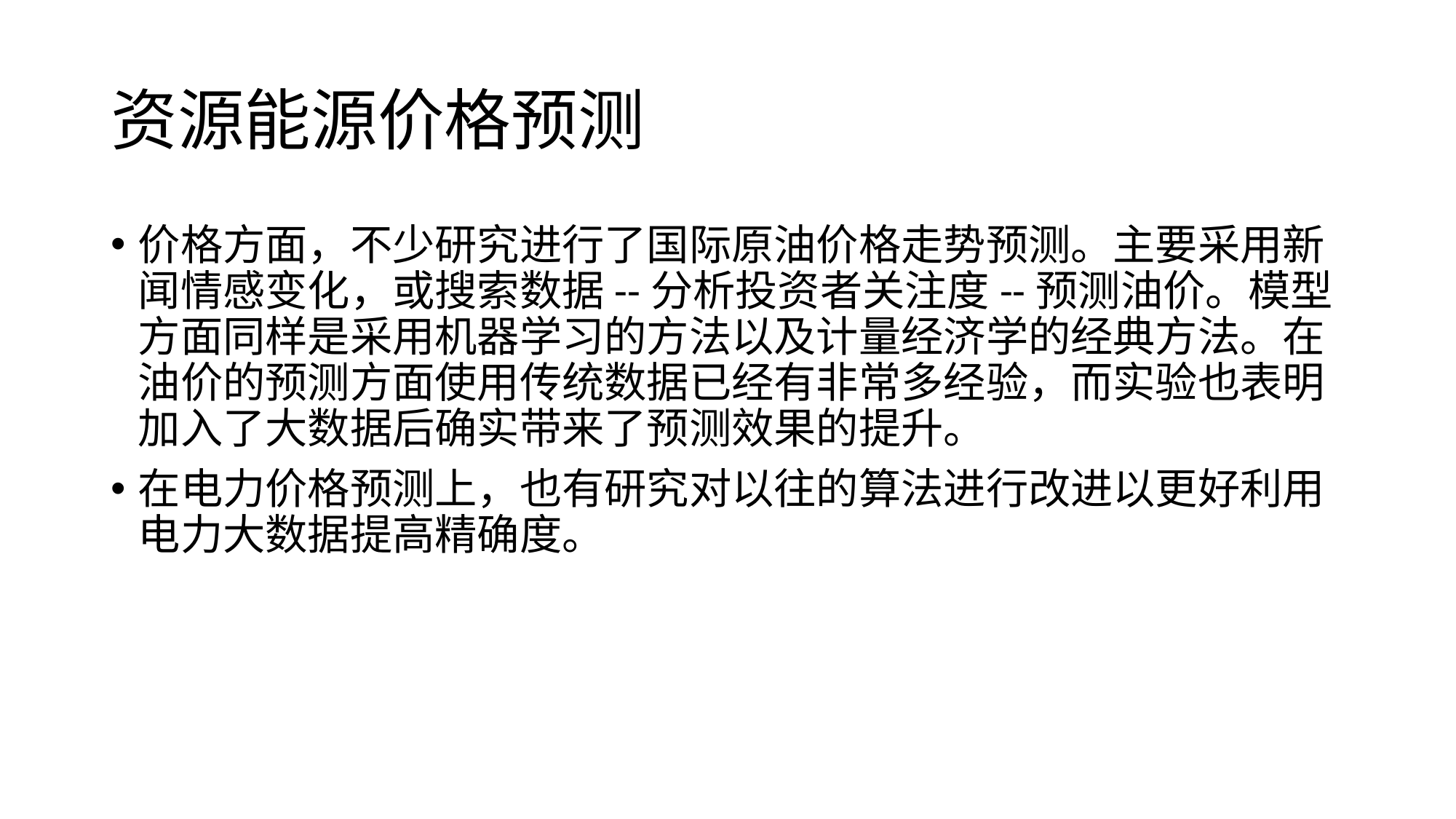

# 资源能源价格预测
价格方面，不少研究进行了国际原油价格走势预测。主要采用新闻情感变化，或搜索数据--分析投资者关注度--预测油价。模型方面同样是采用机器学习的方法以及计量经济学的经典方法。在油价的预测方面使用传统数据已经有非常多经验，而实验也表明加入了大数据后确实带来了预测效果的提升。
在电力价格预测上，也有研究对以往的算法进行改进以更好利用电力大数据提高精确度。